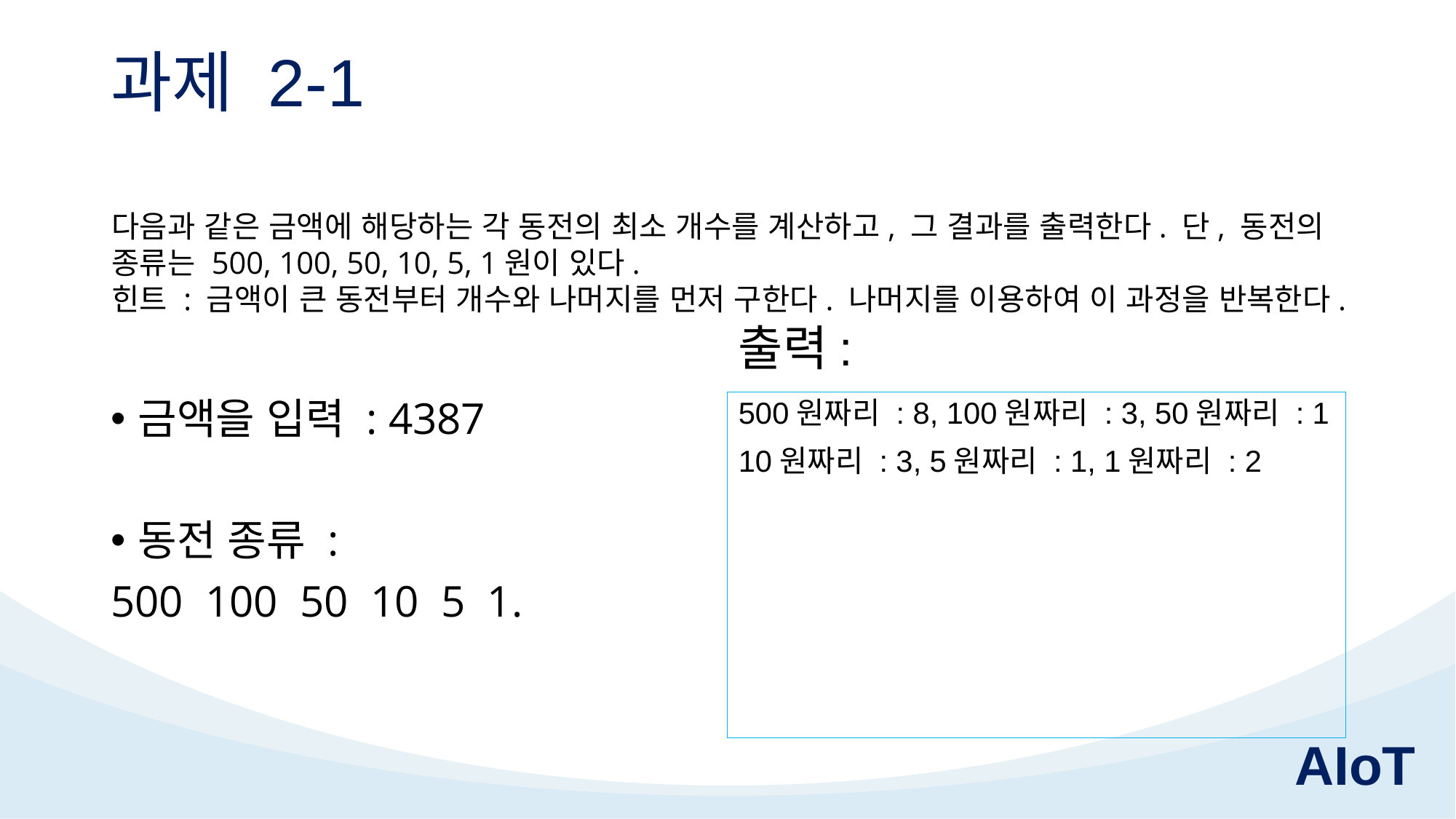

# 과제 2-1
다음과 같은 금액에 해당하는 각 동전의 최소 개수를 계산하고, 그 결과를 출력한다. 단, 동전의 종류는 500, 100, 50, 10, 5, 1원이 있다.
힌트 : 금액이 큰 동전부터 개수와 나머지를 먼저 구한다. 나머지를 이용하여 이 과정을 반복한다.
출력:
금액을 입력 : 4387

동전 종류 :
500  100  50  10  5  1.
500원짜리 : 8, 100원짜리 : 3, 50원짜리 : 1
10원짜리 : 3, 5원짜리 : 1, 1원짜리 : 2